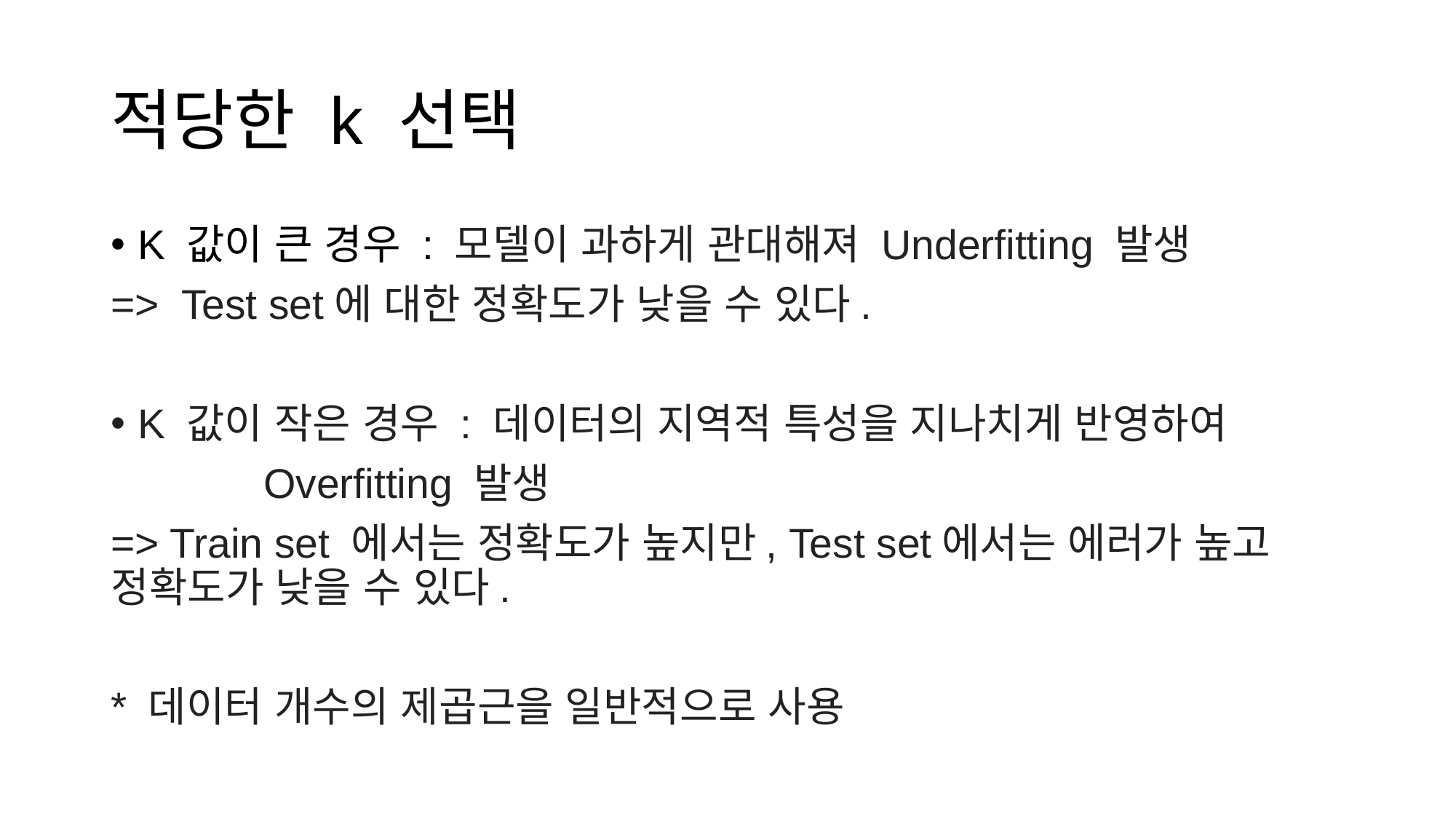

# 적당한 k 선택
K 값이 큰 경우 : 모델이 과하게 관대해져 Underfitting 발생
=>  Test set에 대한 정확도가 낮을 수 있다.

K 값이 작은 경우 : 데이터의 지역적 특성을 지나치게 반영하여
			    Overfitting 발생
=> Train set 에서는 정확도가 높지만, Test set에서는 에러가 높고 정확도가 낮을 수 있다.

* 데이터 개수의 제곱근을 일반적으로 사용